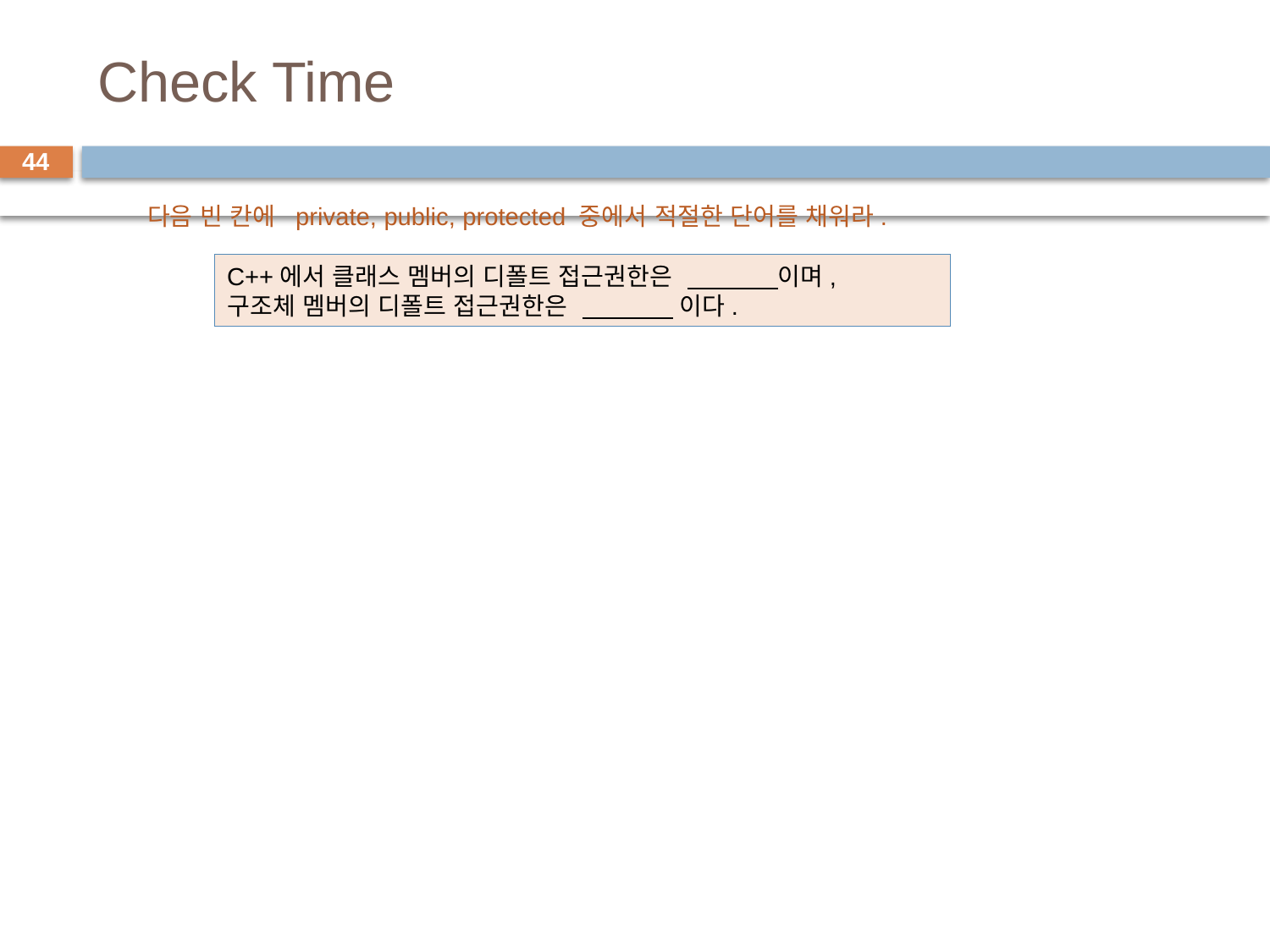

# Check Time
44
다음 빈 칸에  private, public, protected 중에서 적절한 단어를 채워라.
C++에서 클래스 멤버의 디폴트 접근권한은               이며,
구조체 멤버의 디폴트 접근권한은                이다.